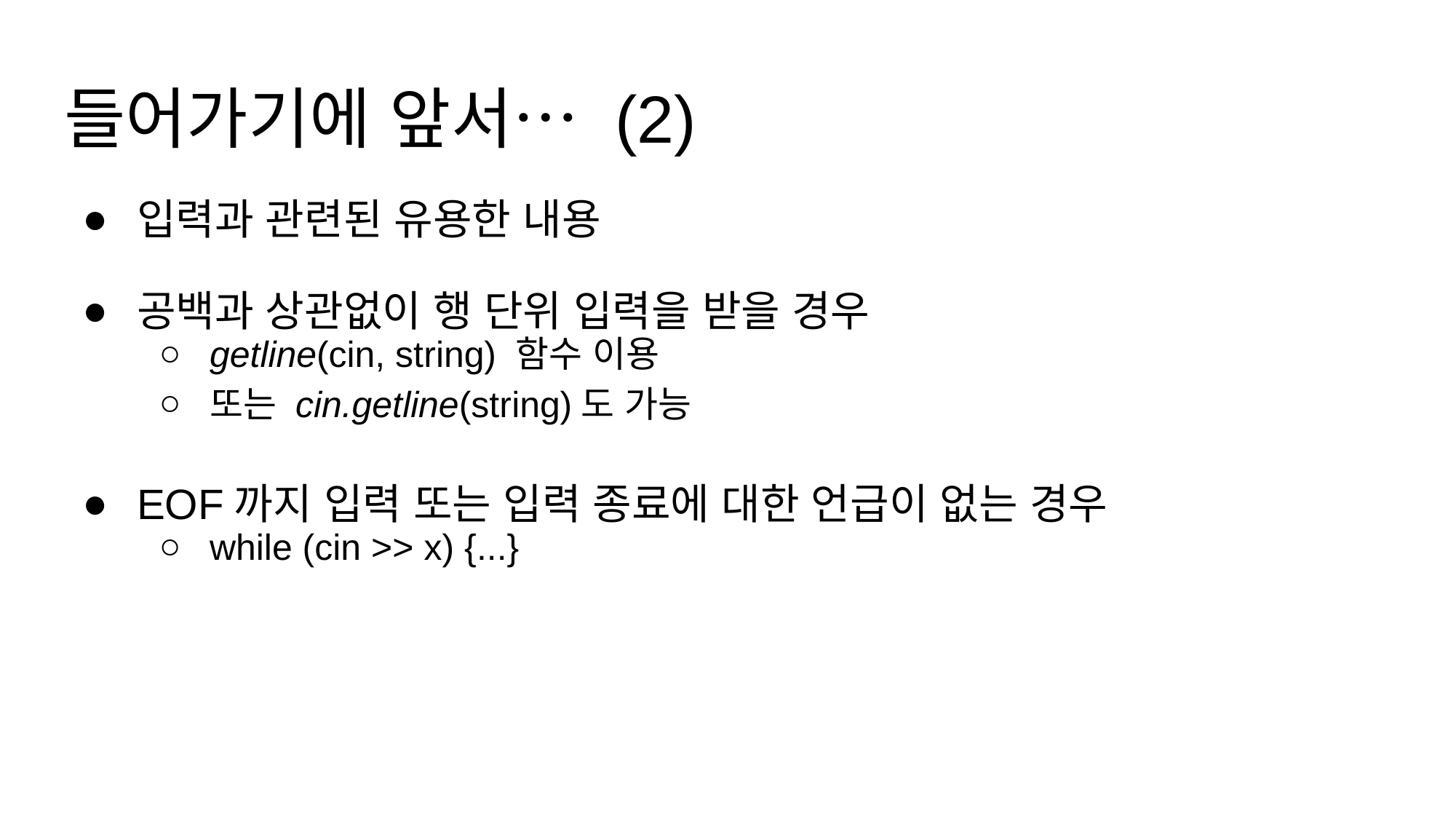

# 들어가기에 앞서… (2)
입력과 관련된 유용한 내용

공백과 상관없이 행 단위 입력을 받을 경우
getline(cin, string) 함수 이용
또는 cin.getline(string)도 가능

EOF까지 입력 또는 입력 종료에 대한 언급이 없는 경우
while (cin >> x) {...}